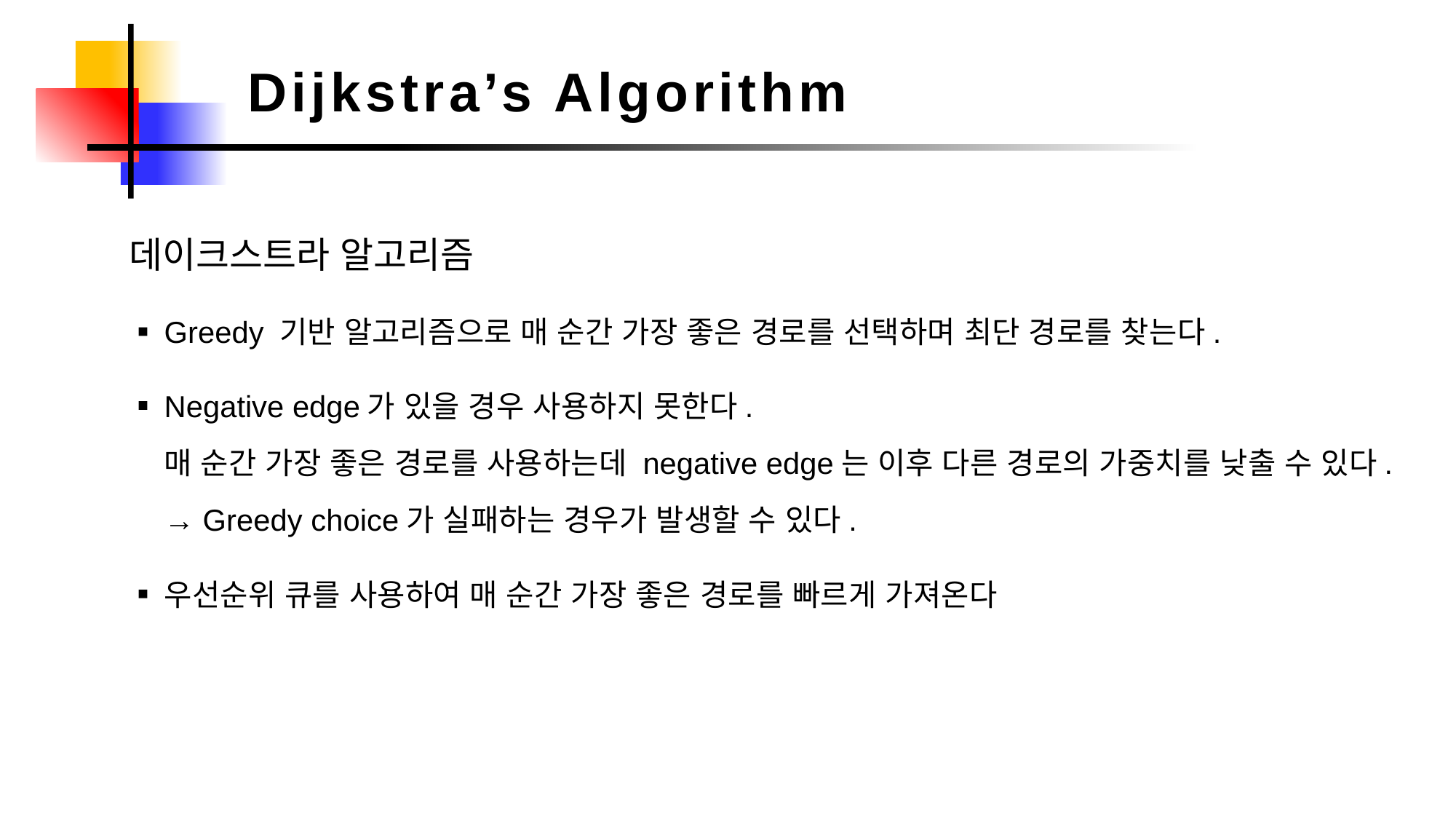

Dijkstra’s Algorithm
데이크스트라 알고리즘
Greedy 기반 알고리즘으로 매 순간 가장 좋은 경로를 선택하며 최단 경로를 찾는다.

Negative edge가 있을 경우 사용하지 못한다.

매 순간 가장 좋은 경로를 사용하는데 negative edge는 이후 다른 경로의 가중치를 낮출 수 있다.
→ Greedy choice가 실패하는 경우가 발생할 수 있다.
우선순위 큐를 사용하여 매 순간 가장 좋은 경로를 빠르게 가져온다